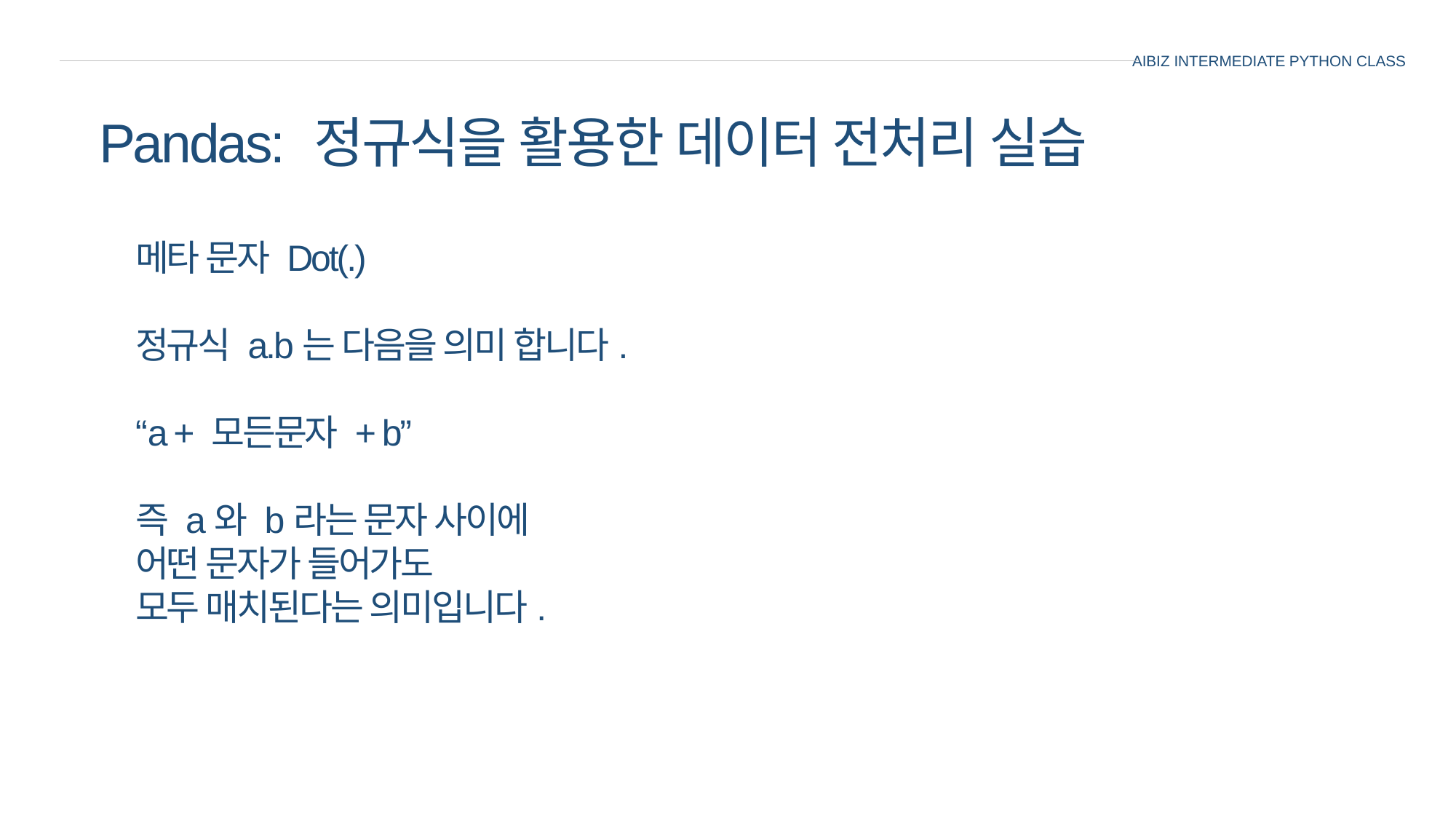

AIBIZ INTERMEDIATE PYTHON CLASS
Pandas: 정규식을 활용한 데이터 전처리 실습

메타 문자 Dot(.)

정규식 a.b는 다음을 의미 합니다.

“a + 모든문자 + b”

즉 a와 b라는 문자 사이에
어떤 문자가 들어가도
모두 매치된다는 의미입니다.